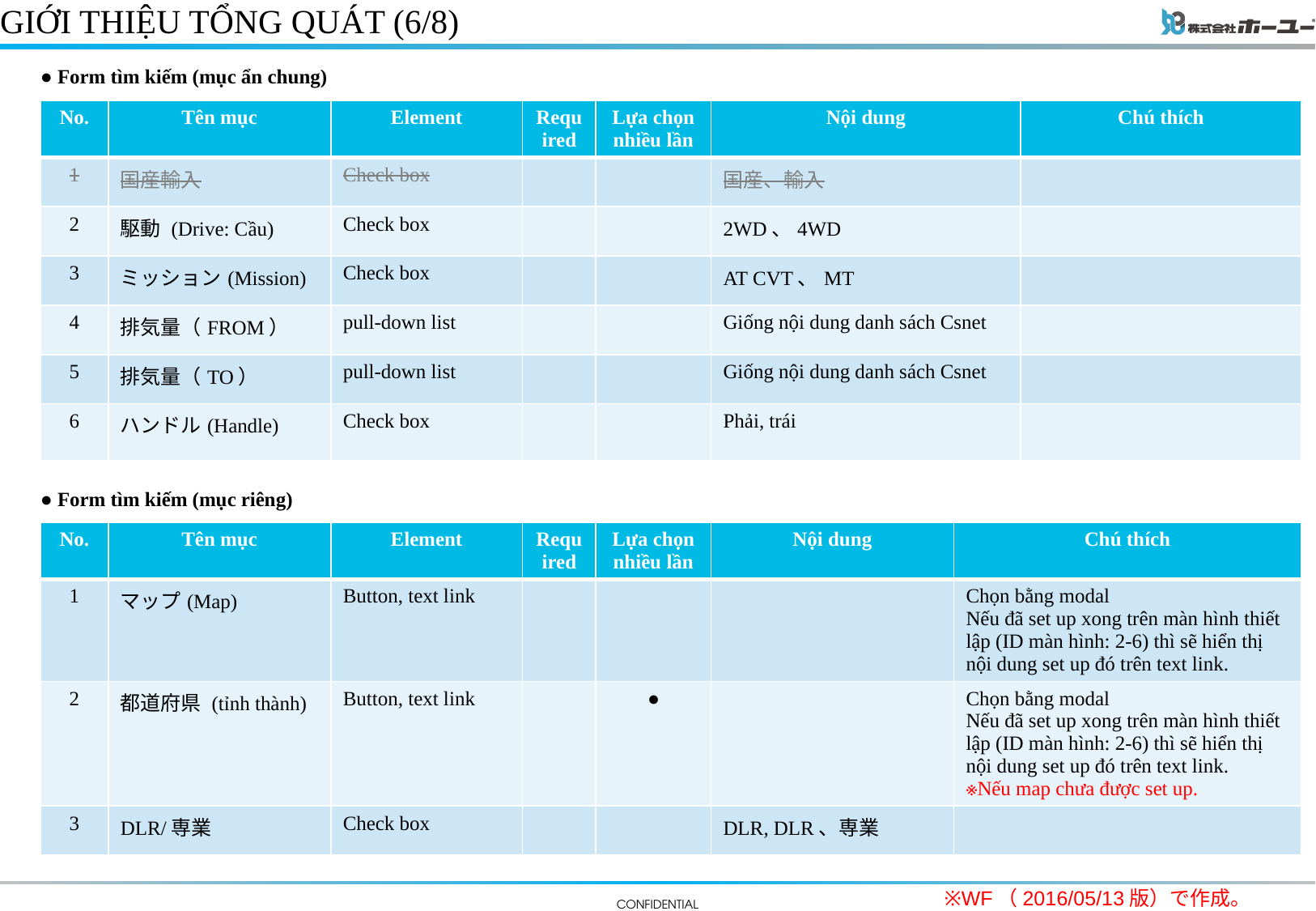

# GIỚI THIỆU TỔNG QUÁT (6/8)
● Form tìm kiếm (mục ẩn chung)
| No. | Tên mục | Element | Required | Lựa chọn nhiều lần | Nội dung | Chú thích |
| --- | --- | --- | --- | --- | --- | --- |
| 1 | 国産輸入 | Check box |  |  | 国産、輸入 |  |
| 2 | 駆動 (Drive: Cầu) | Check box |  |  | 2WD、4WD |  |
| 3 | ミッション(Mission) | Check box |  |  | AT CVT、MT |  |
| 4 | 排気量（FROM） | pull-down list |  |  | Giống nội dung danh sách Csnet |  |
| 5 | 排気量（TO） | pull-down list |  |  | Giống nội dung danh sách Csnet |  |
| 6 | ハンドル(Handle) | Check box |  |  | Phải, trái |  |
● Form tìm kiếm (mục riêng)
| No. | Tên mục | Element | Required | Lựa chọn nhiều lần | Nội dung | Chú thích |
| --- | --- | --- | --- | --- | --- | --- |
| 1 | マップ(Map) | Button, text link |  |  |  | Chọn bằng modal Nếu đã set up xong trên màn hình thiết lập (ID màn hình: 2-6) thì sẽ hiển thị nội dung set up đó trên text link. |
| 2 | 都道府県 (tỉnh thành) | Button, text link |  | ● |  | Chọn bằng modal Nếu đã set up xong trên màn hình thiết lập (ID màn hình: 2-6) thì sẽ hiển thị nội dung set up đó trên text link. ※Nếu map chưa được set up. |
| 3 | DLR/専業 | Check box |  |  | DLR, DLR、専業 |  |
※WF（2016/05/13版）で作成。